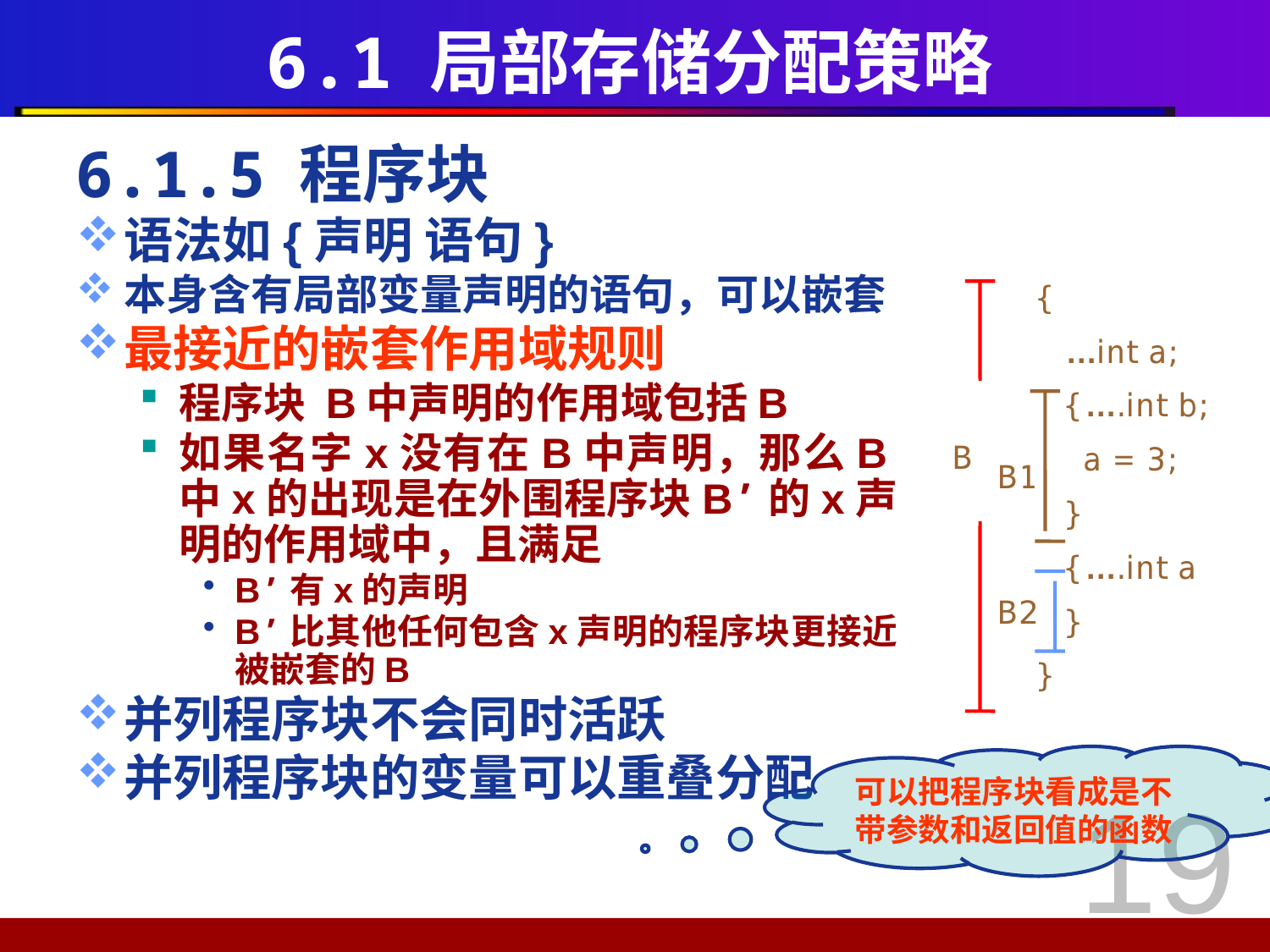

# 6.1 局部存储分配策略
6.1.5 程序块
语法如{声明 语句}
本身含有局部变量声明的语句，可以嵌套
最接近的嵌套作用域规则
程序块 B中声明的作用域包括B
如果名字x没有在B中声明，那么B中x的出现是在外围程序块B’的x声明的作用域中，且满足
B’有x的声明
B’比其他任何包含x声明的程序块更接近被嵌套的B
并列程序块不会同时活跃
并列程序块的变量可以重叠分配
{
   …int a;
   {….int b;
     a = 3;
   }
   {….int a
   }
}

B
B1

B2

可以把程序块看成是不带参数和返回值的函数
19